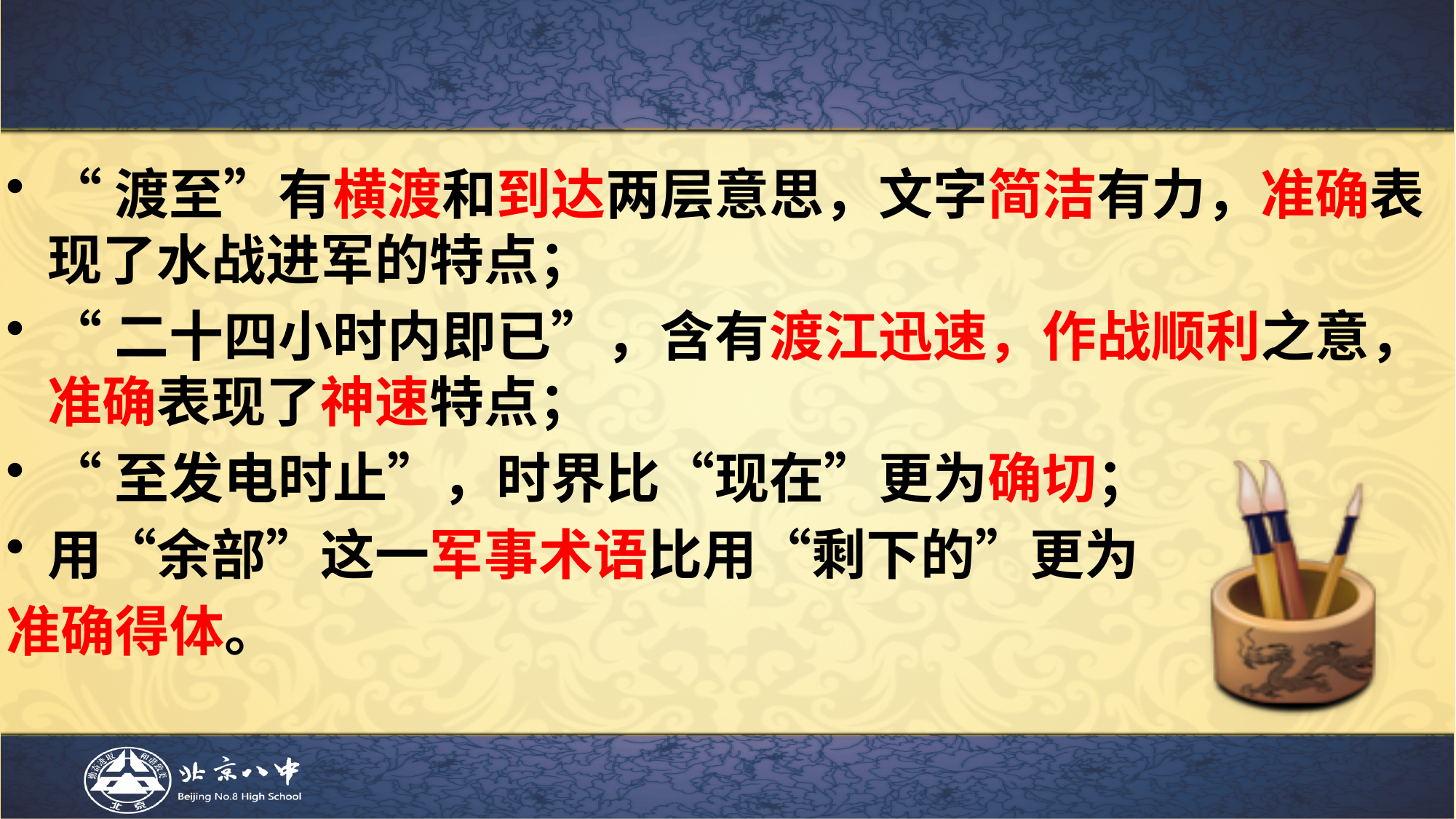

#
“渡至”有横渡和到达两层意思，文字简洁有力，准确表现了水战进军的特点；
“二十四小时内即已”，含有渡江迅速，作战顺利之意，准确表现了神速特点；
“至发电时止”，时界比“现在”更为确切；
用“余部”这一军事术语比用“剩下的”更为
准确得体。